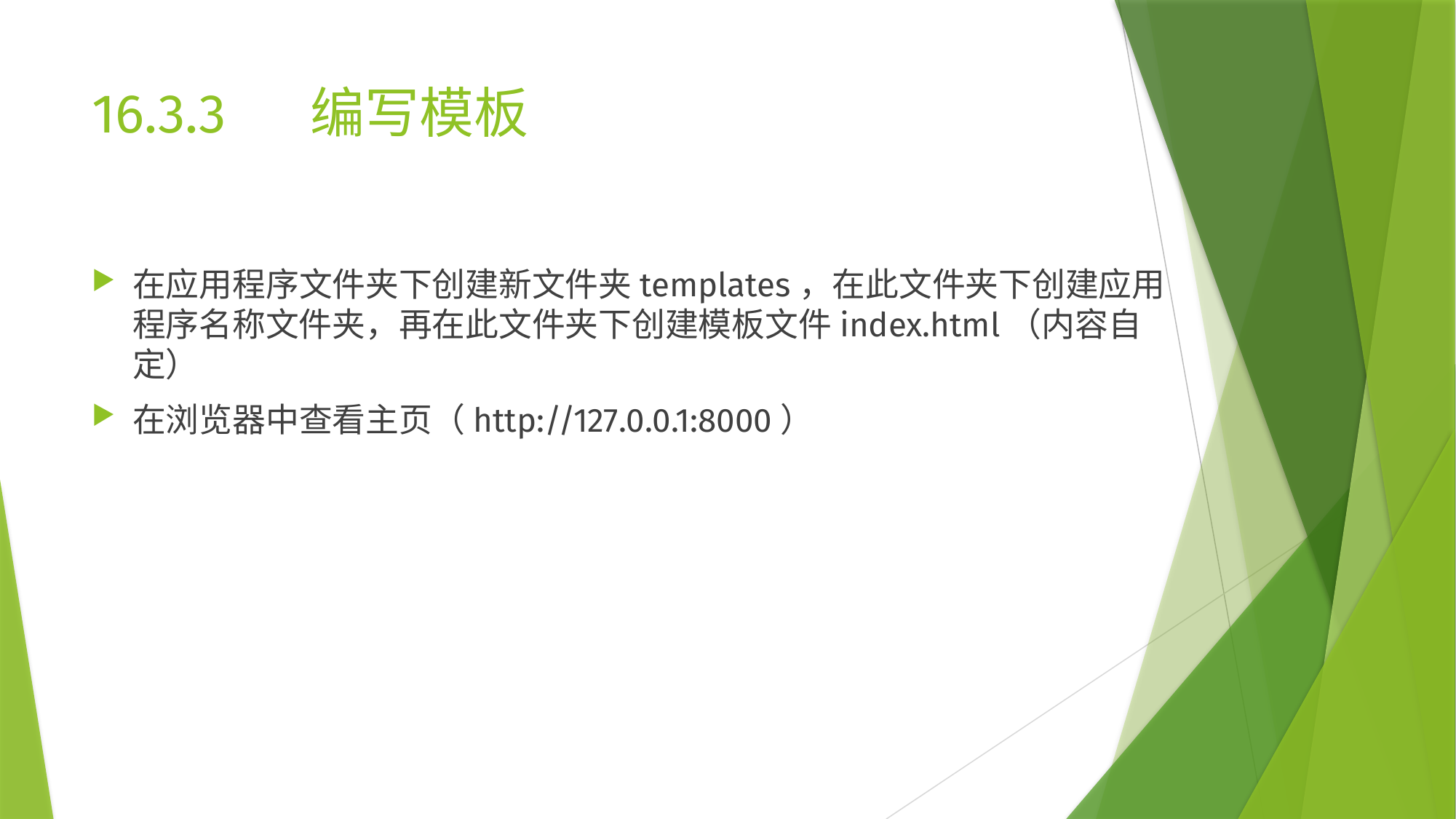

# 16.3.3	编写模板
在应用程序文件夹下创建新文件夹templates，在此文件夹下创建应用程序名称文件夹，再在此文件夹下创建模板文件index.html（内容自定）
在浏览器中查看主页（http://127.0.0.1:8000）